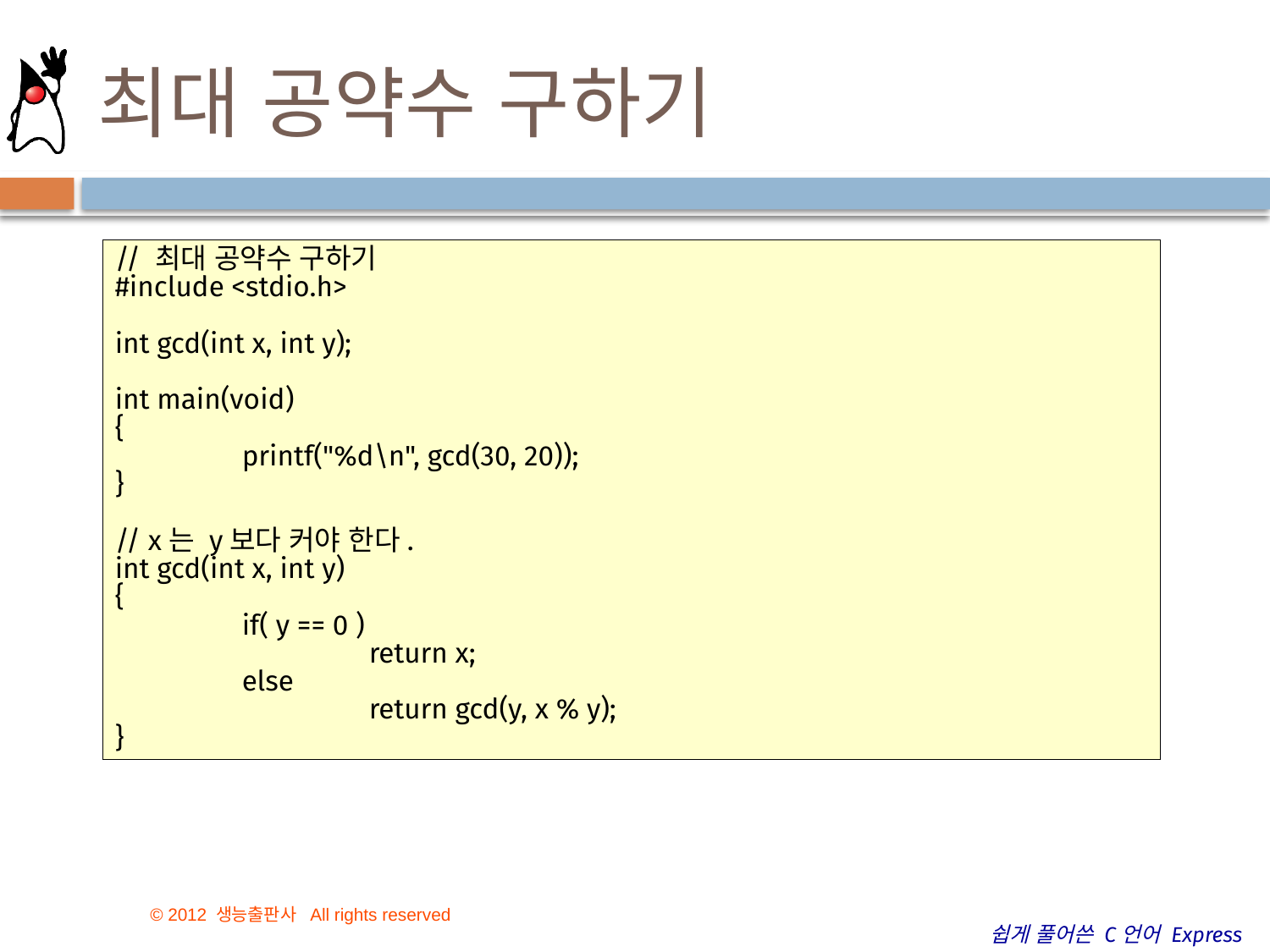

# 최대 공약수 구하기
// 최대 공약수 구하기
#include <stdio.h>

int gcd(int x, int y);

int main(void)
{
	printf("%d\n", gcd(30, 20));
}

// x는 y보다 커야 한다.
int gcd(int x, int y)
{
	if( y == 0 )
		return x;
	else
		return gcd(y, x % y);
}